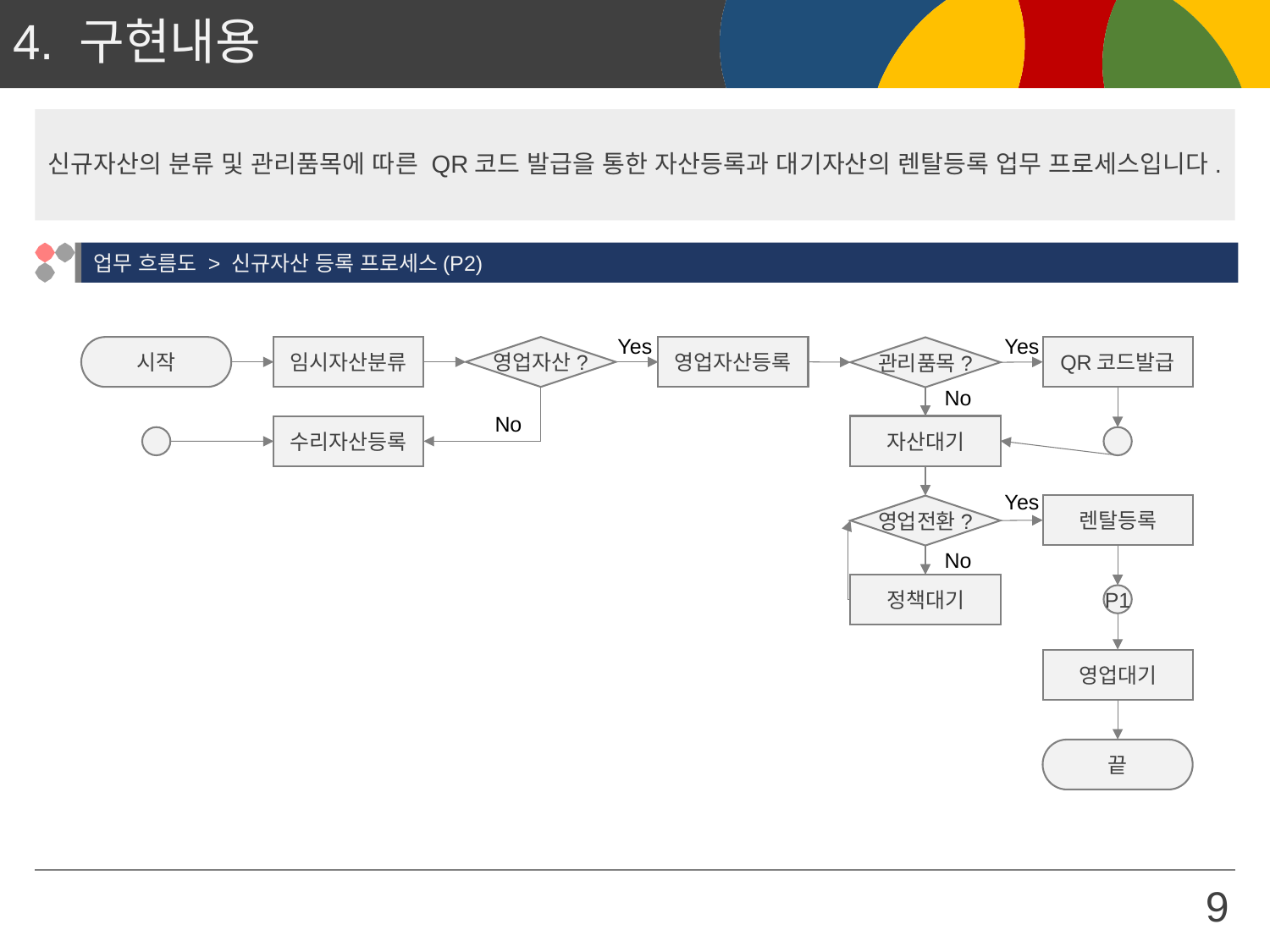

# 4. 구현내용
신규자산의 분류 및 관리품목에 따른 QR코드 발급을 통한 자산등록과 대기자산의 렌탈등록 업무 프로세스입니다.

업무 흐름도 > 신규자산 등록 프로세스(P2)
Yes
Yes
시작
임시자산분류
영업자산?
영업자산등록
QR코드발급
관리품목?
No
No
자산대기
수리자산등록

Yes
렌탈등록
영업전환?
No
정책대기
P1
영업대기
끝